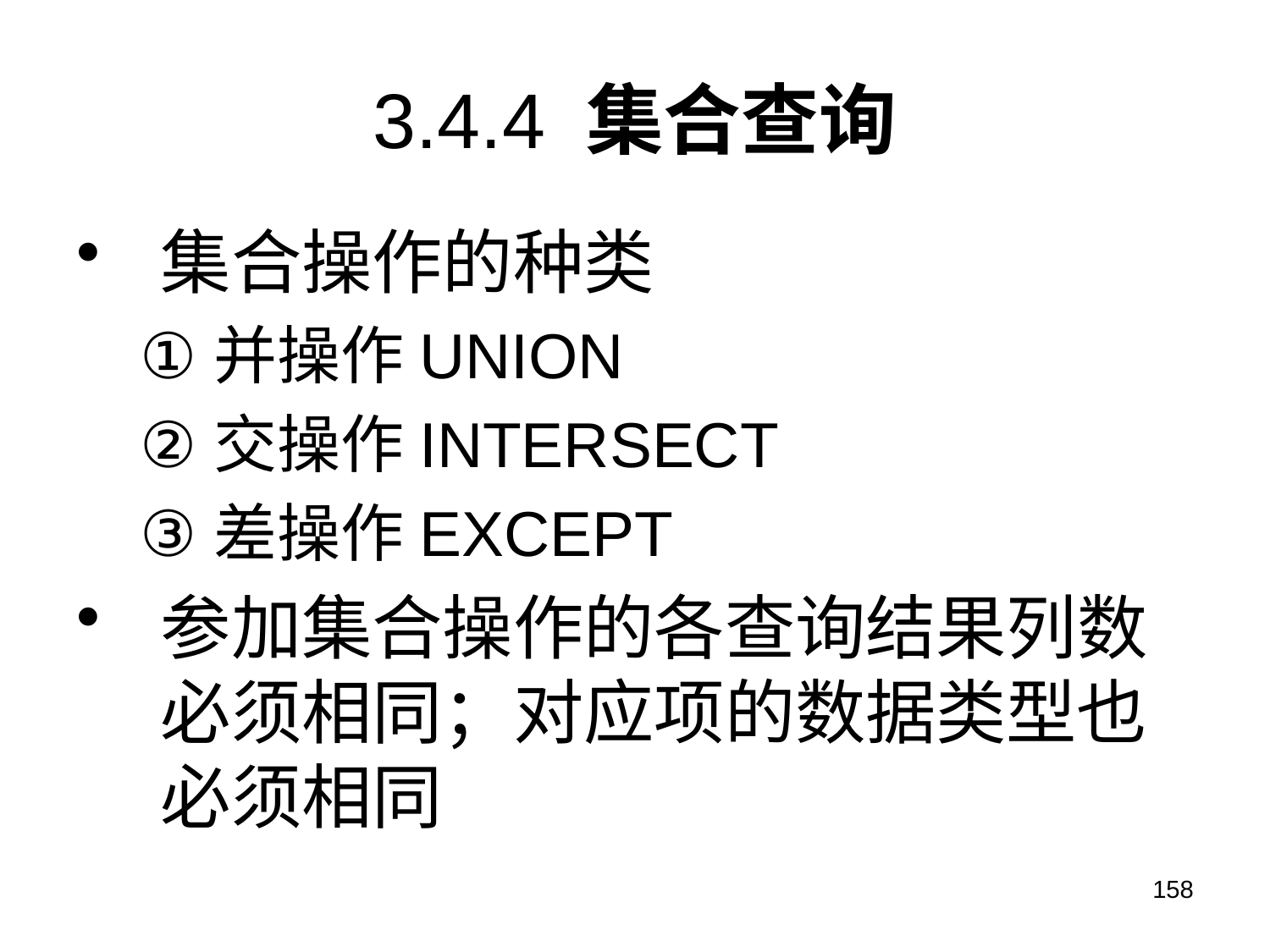

# 3.4.4 集合查询
集合操作的种类
并操作UNION
交操作INTERSECT
差操作EXCEPT
参加集合操作的各查询结果列数必须相同；对应项的数据类型也必须相同

158